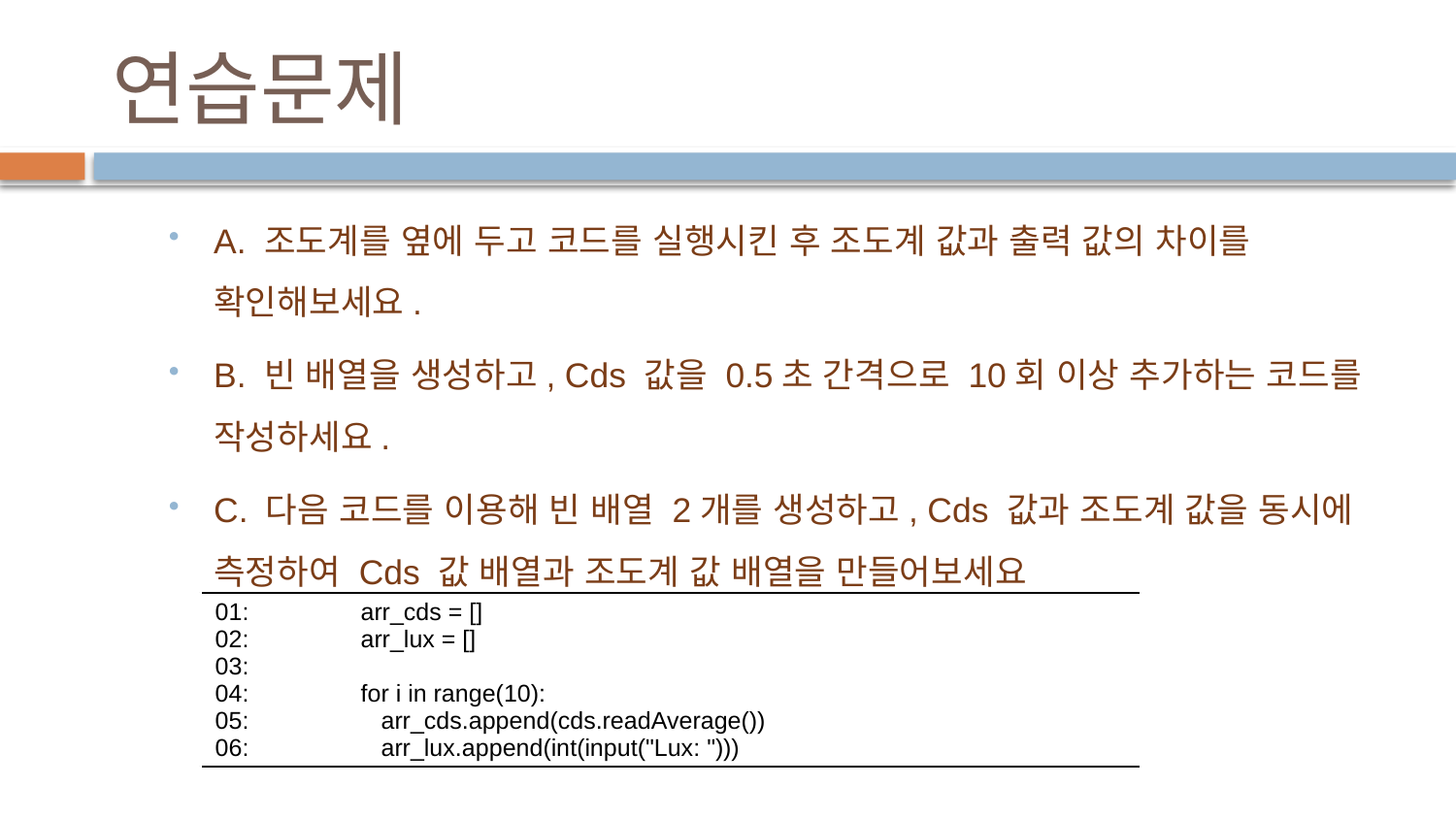

# 연습문제
A. 조도계를 옆에 두고 코드를 실행시킨 후 조도계 값과 출력 값의 차이를 확인해보세요.
B. 빈 배열을 생성하고, Cds 값을 0.5초 간격으로 10회 이상 추가하는 코드를 작성하세요.
C. 다음 코드를 이용해 빈 배열 2개를 생성하고, Cds 값과 조도계 값을 동시에 측정하여 Cds 값 배열과 조도계 값 배열을 만들어보세요
| 01: arr\_cds = [] 02: arr\_lux = [] 03: 04: for i in range(10): 05: arr\_cds.append(cds.readAverage()) 06: arr\_lux.append(int(input("Lux: "))) |
| --- |